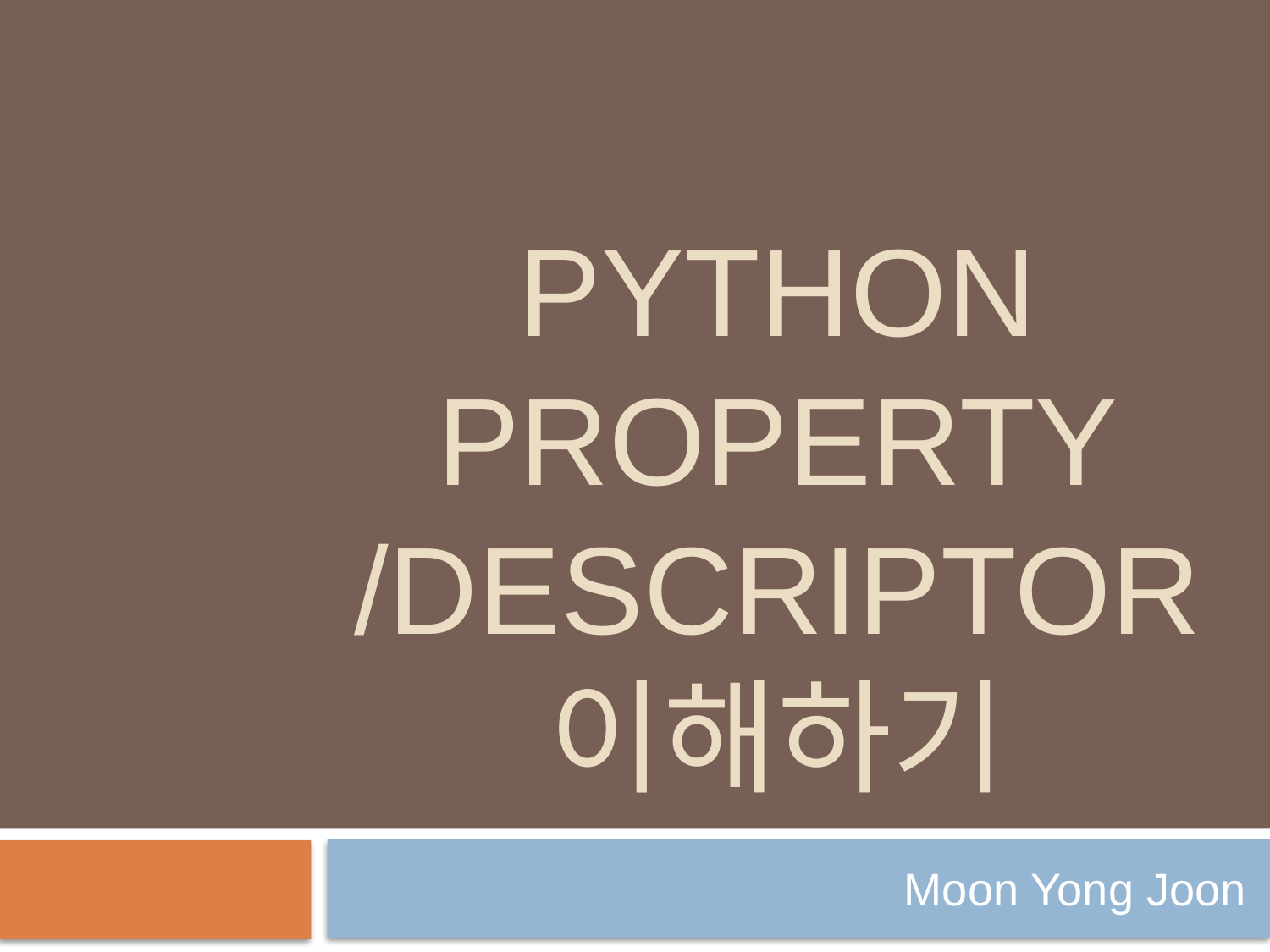

# Python property /descriptor 이해하기
Moon Yong Joon